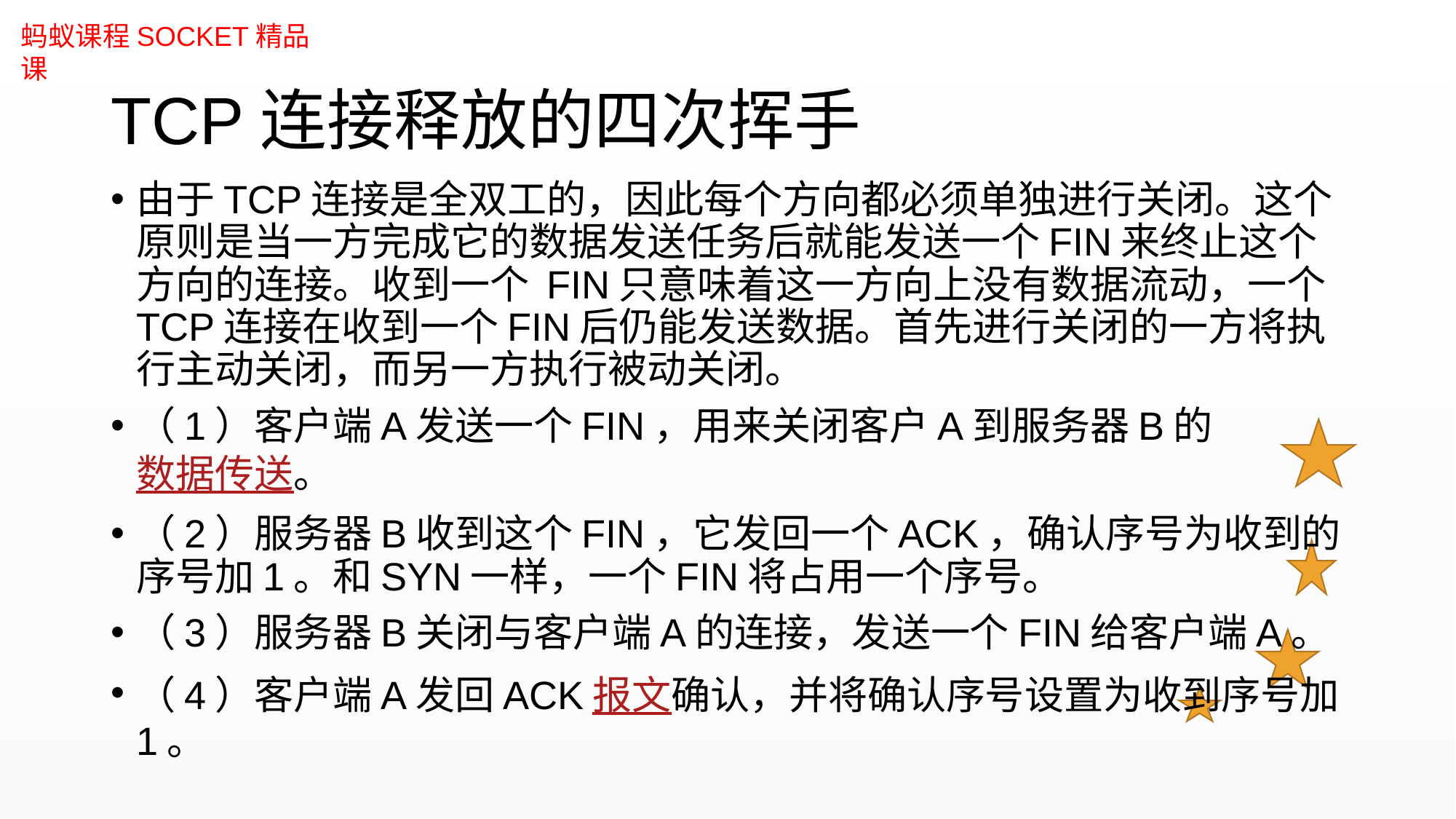

# TCP连接释放的四次挥手
由于TCP连接是全双工的，因此每个方向都必须单独进行关闭。这个原则是当一方完成它的数据发送任务后就能发送一个FIN来终止这个方向的连接。收到一个 FIN只意味着这一方向上没有数据流动，一个TCP连接在收到一个FIN后仍能发送数据。首先进行关闭的一方将执行主动关闭，而另一方执行被动关闭。
（1）客户端A发送一个FIN，用来关闭客户A到服务器B的数据传送。
（2）服务器B收到这个FIN，它发回一个ACK，确认序号为收到的序号加1。和SYN一样，一个FIN将占用一个序号。
（3）服务器B关闭与客户端A的连接，发送一个FIN给客户端A。
（4）客户端A发回ACK报文确认，并将确认序号设置为收到序号加1。